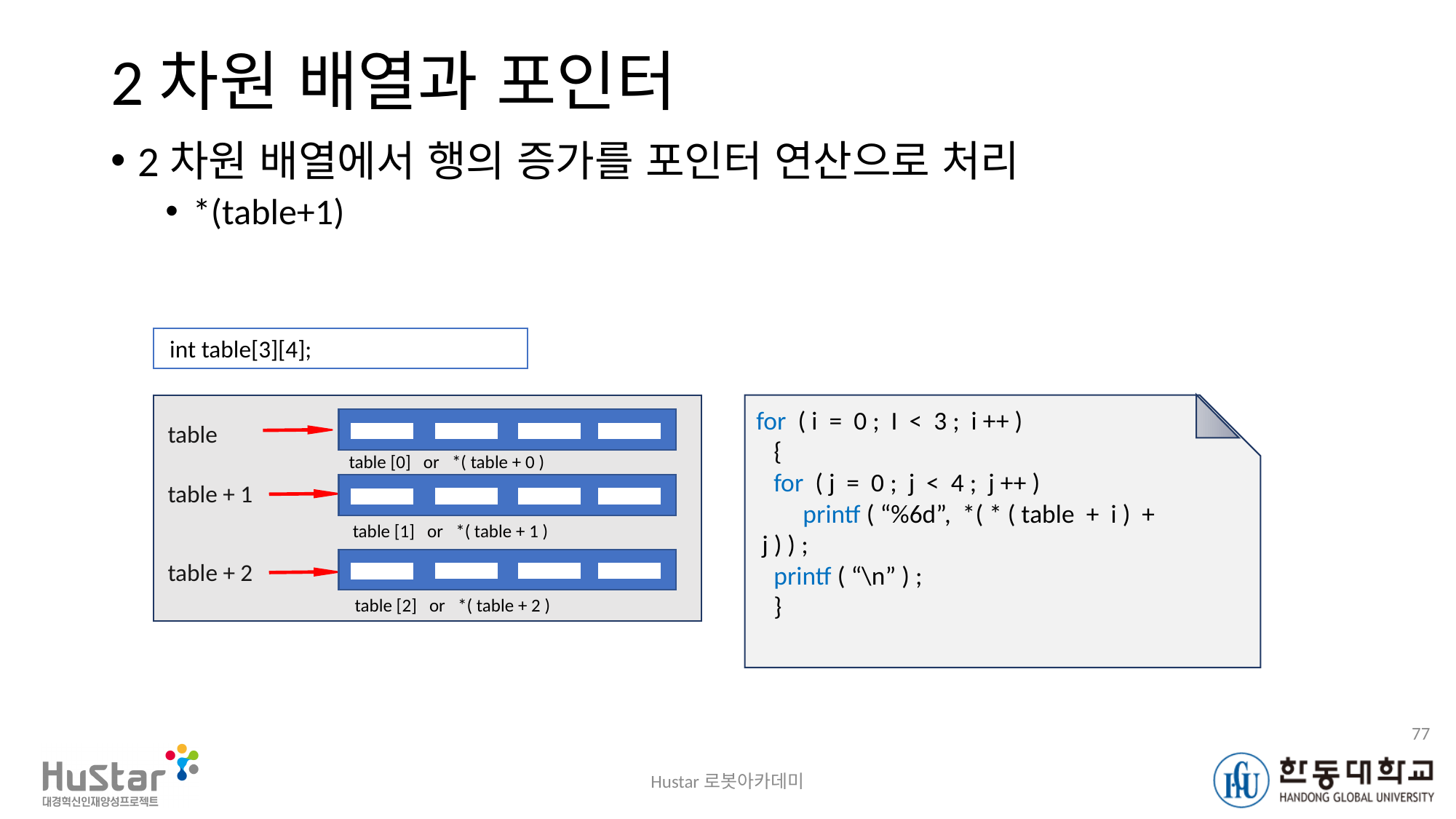

# 2차원 배열과 포인터
2차원 배열에서 행의 증가를 포인터 연산으로 처리
*(table+1)
 int table[3][4];

for  ( i  =  0 ;  I  <  3 ;  i ++ )
   {
   for  ( j  =  0 ;  j  <  4 ;  j ++ )
        printf ( “%6d”,  *( * ( table  +  i )  +  j ) ) ;
   printf ( “\n” ) ;
   }

table

table [0]   or   *( table + 0 )
table + 1

table [1]   or   *( table + 1 )

table + 2

table [2]   or   *( table + 2 )
77
Hustar로봇아카데미